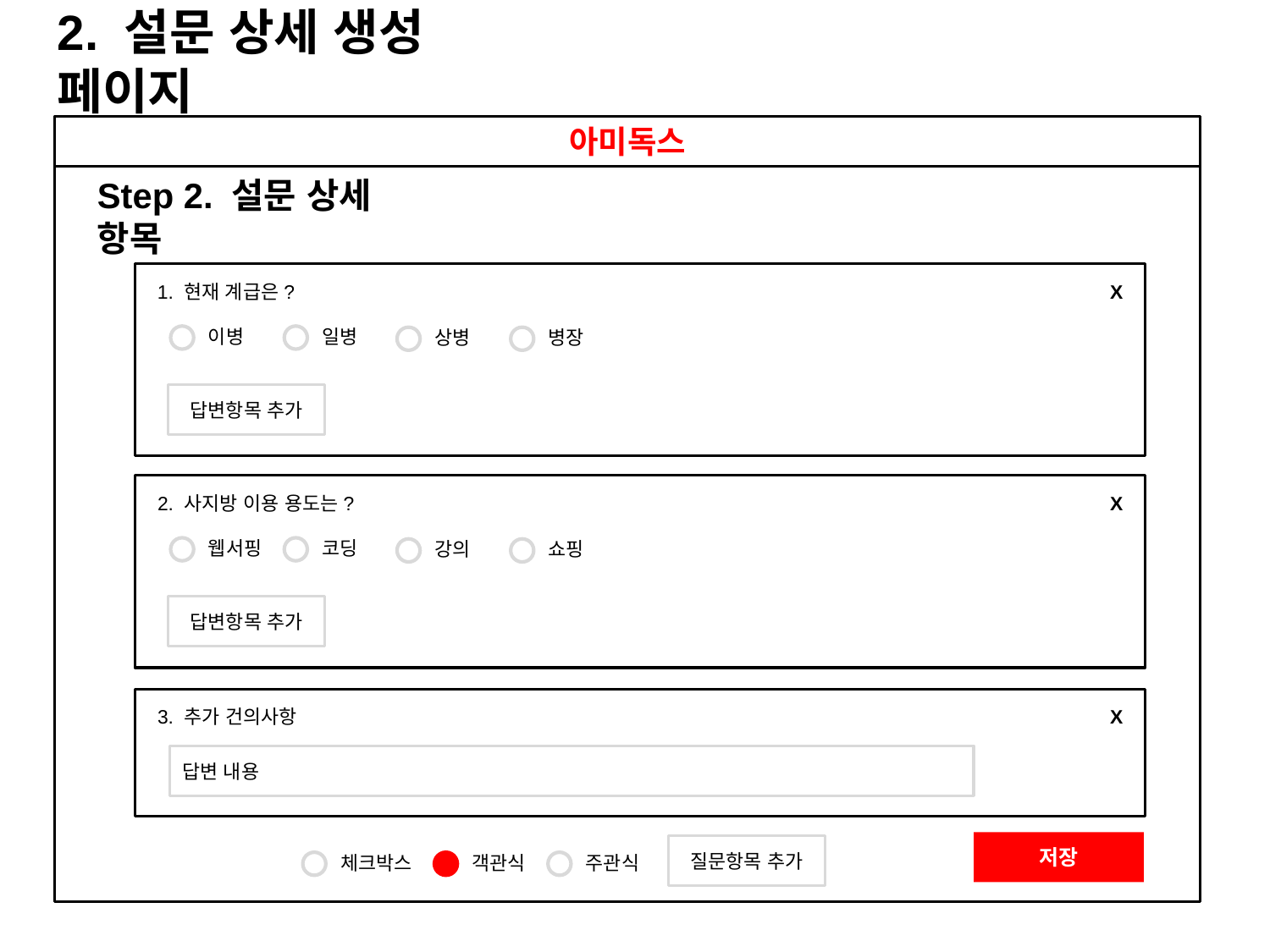

2. 설문 상세 생성 페이지

아미독스
Step 2. 설문 상세 항목

1. 현재 계급은?
X
이병

일병

상병

병장

답변항목 추가

2. 사지방 이용 용도는?
X
웹서핑

코딩

강의

쇼핑

답변항목 추가

3. 추가 건의사항
X
답변 내용
저장
질문항목 추가
객관식

체크박스

주관식